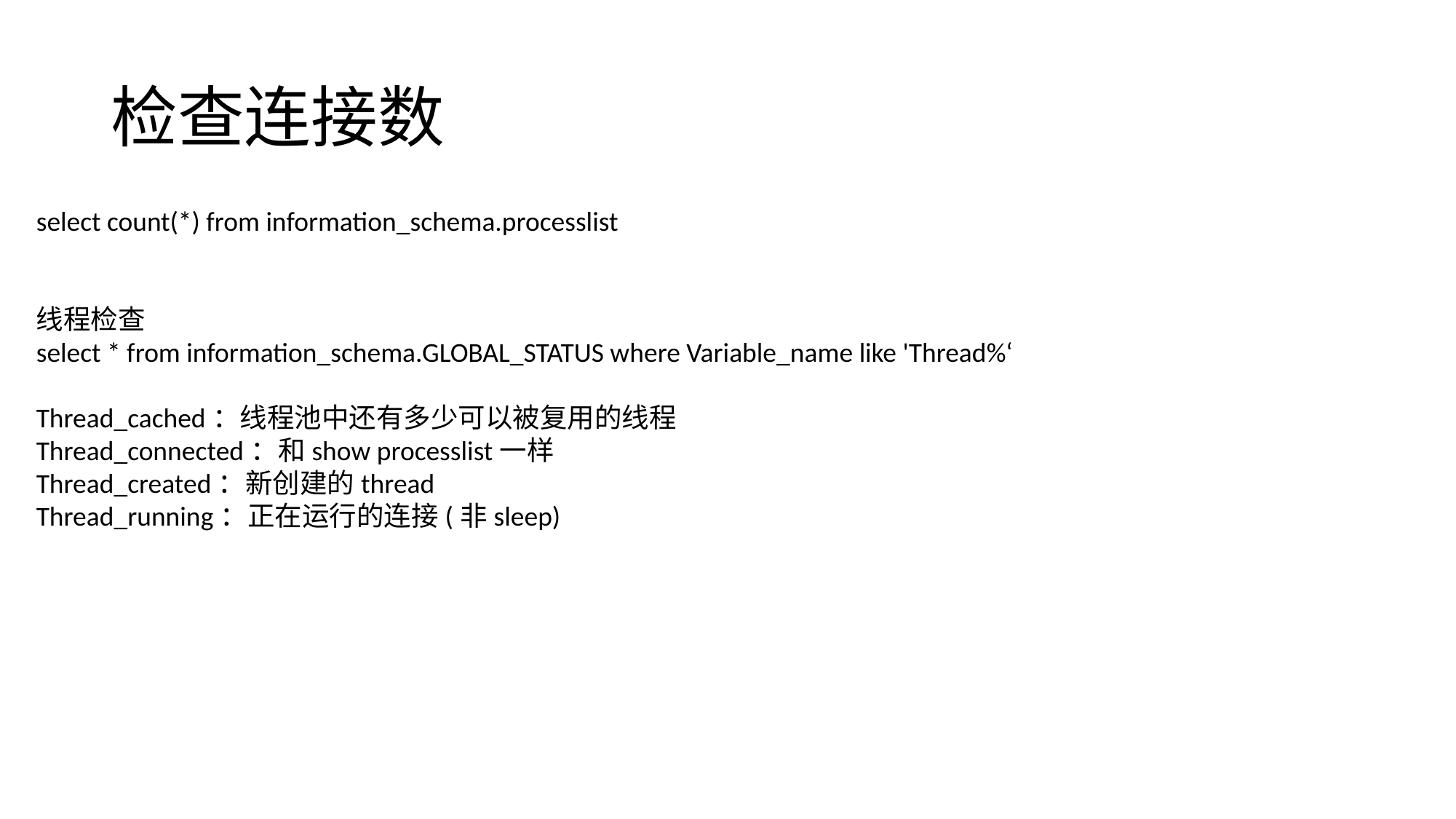

# 检查连接数
select count(*) from information_schema.processlist

线程检查
select * from information_schema.GLOBAL_STATUS where Variable_name like 'Thread%‘

Thread_cached：线程池中还有多少可以被复用的线程
Thread_connected：和show processlist一样
Thread_created：新创建的thread
Thread_running：正在运行的连接(非sleep)